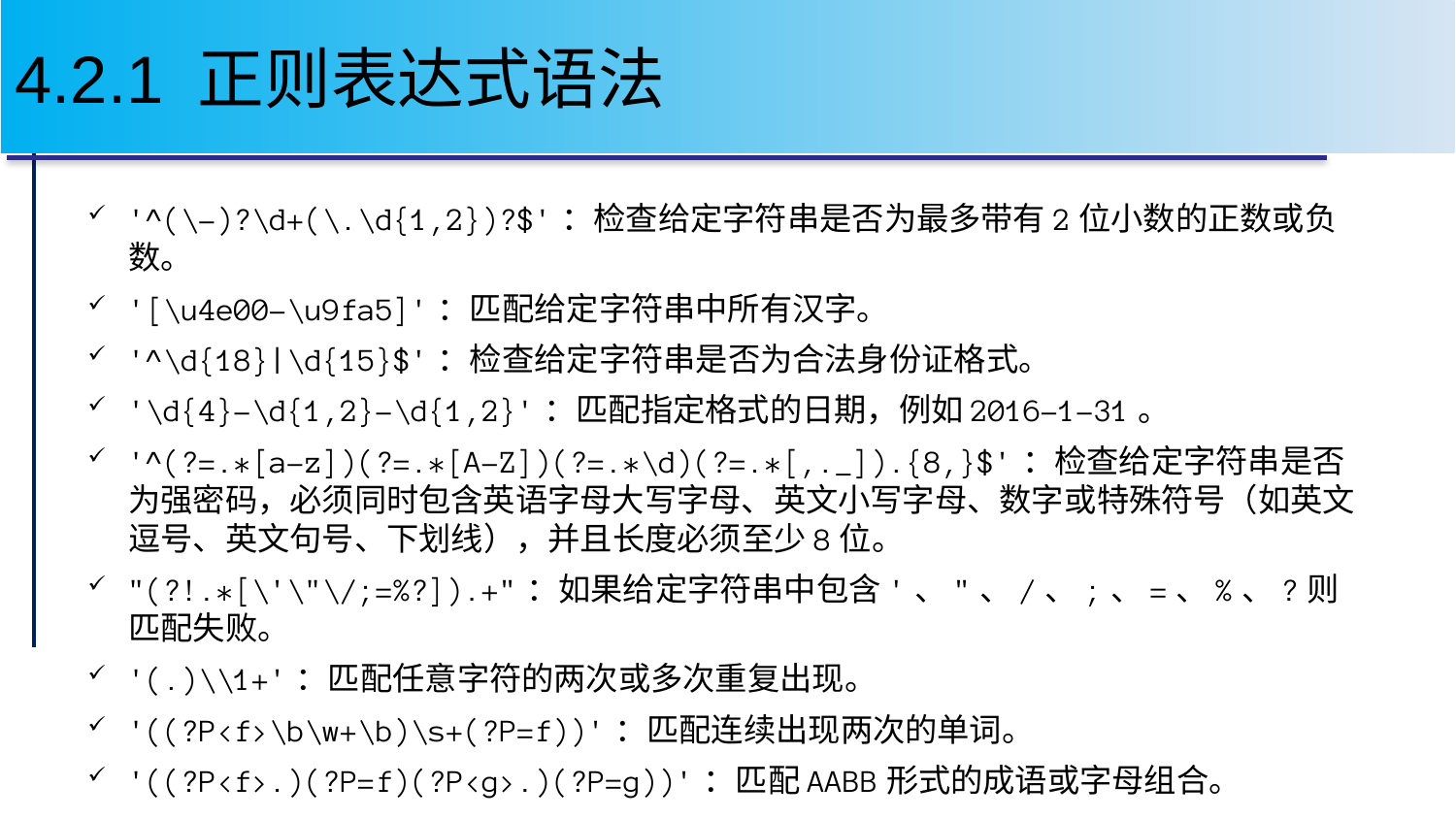

# 4.2.1 正则表达式语法
'^(\-)?\d+(\.\d{1,2})?$'：检查给定字符串是否为最多带有2位小数的正数或负数。
'[\u4e00-\u9fa5]'：匹配给定字符串中所有汉字。
'^\d{18}|\d{15}$'：检查给定字符串是否为合法身份证格式。
'\d{4}-\d{1,2}-\d{1,2}'：匹配指定格式的日期，例如2016-1-31。
'^(?=.*[a-z])(?=.*[A-Z])(?=.*\d)(?=.*[,._]).{8,}$'：检查给定字符串是否为强密码，必须同时包含英语字母大写字母、英文小写字母、数字或特殊符号（如英文逗号、英文句号、下划线），并且长度必须至少8位。
"(?!.*[\'\"\/;=%?]).+"：如果给定字符串中包含'、"、/、;、=、%、?则匹配失败。
'(.)\\1+'：匹配任意字符的两次或多次重复出现。
'((?P<f>\b\w+\b)\s+(?P=f))'：匹配连续出现两次的单词。
'((?P<f>.)(?P=f)(?P<g>.)(?P=g))'：匹配AABB形式的成语或字母组合。
58